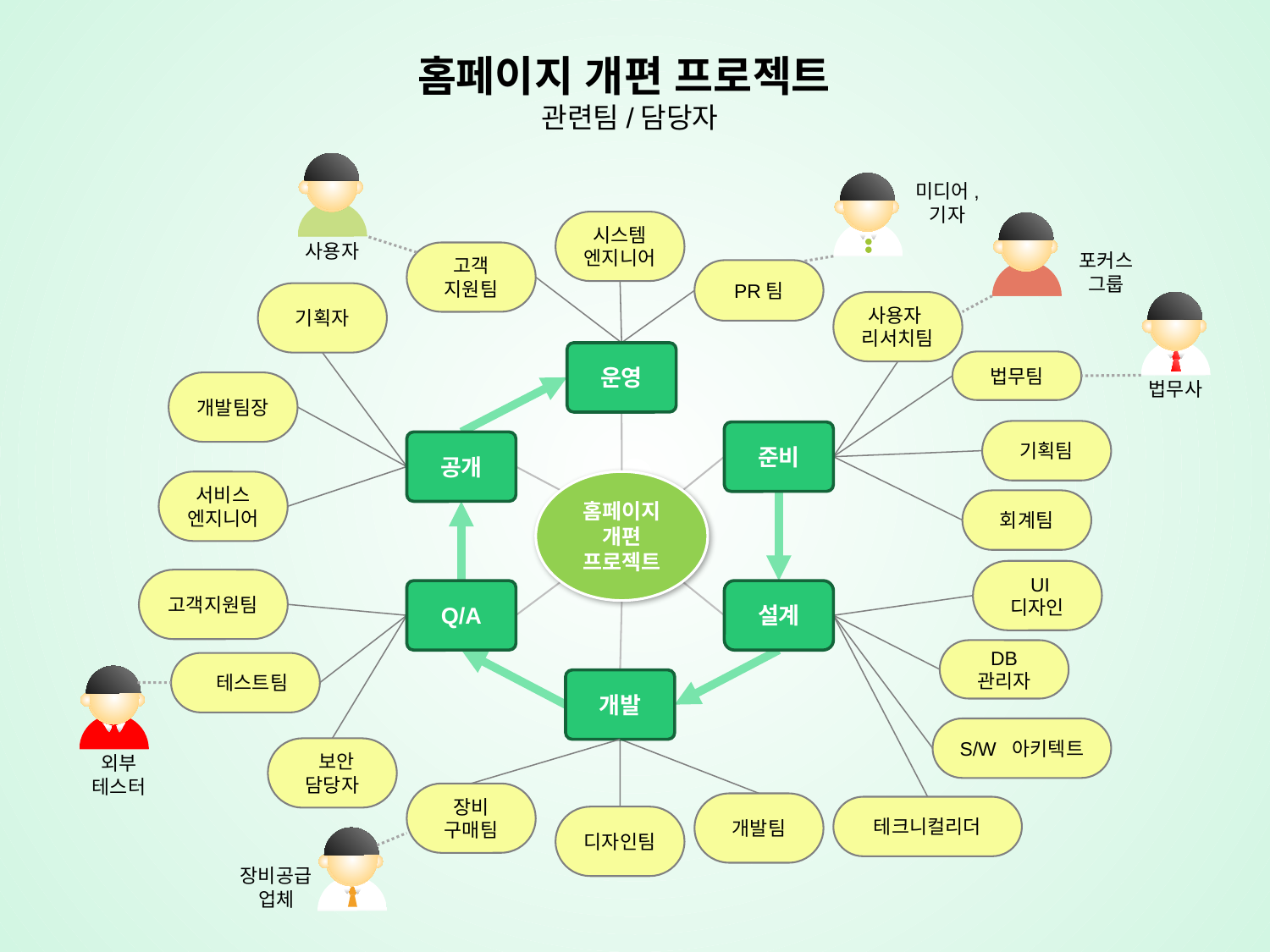

홈페이지 개편 프로젝트
관련팀/담당자

미디어,
기자
시스템
엔지니어

사용자
고객
지원팀
포커스
그룹
PR팀
기획자
사용자
리서치팀

운영
법무팀
법무사
개발팀장
기획팀
준비
공개
서비스
엔지니어
홈페이지
개편
프로젝트
회계팀
 UI
디자인
고객지원팀
Q/A
설계
DB
관리자
  테스트팀

개발
S/W  아키텍트
 보안
담당자
외부
테스터
장비
구매팀
개발팀
테크니컬리더
디자인팀

장비공급
업체